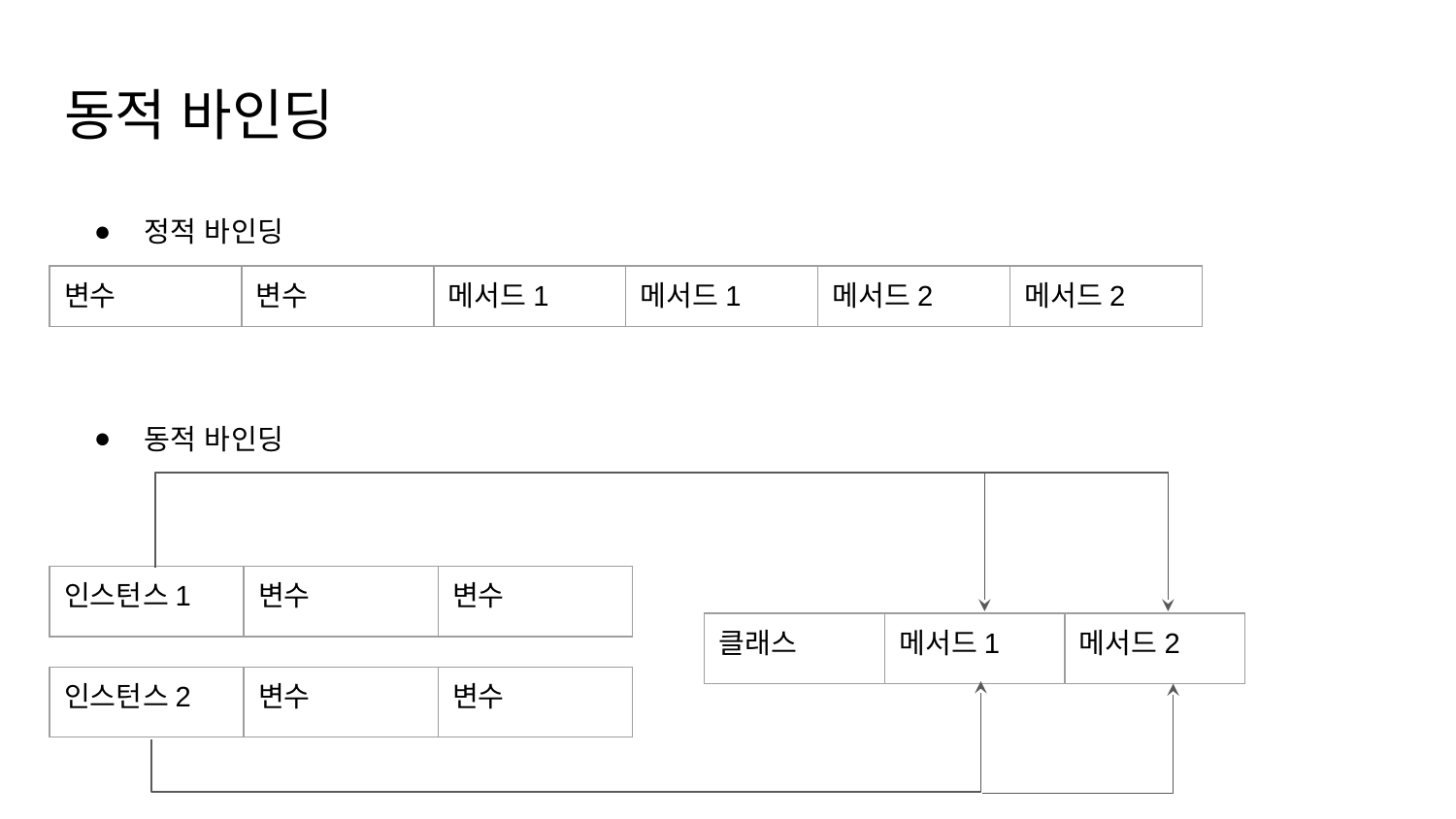

# 동적 바인딩
정적 바인딩
| 변수 | 변수 | 메서드1 | 메서드1 | 메서드2 | 메서드2 |
| --- | --- | --- | --- | --- | --- |
동적 바인딩

| 인스턴스1 | 변수 | 변수 |
| --- | --- | --- |
| 클래스 | 메서드1 | 메서드2 |
| --- | --- | --- |
| 인스턴스2 | 변수 | 변수 |
| --- | --- | --- |